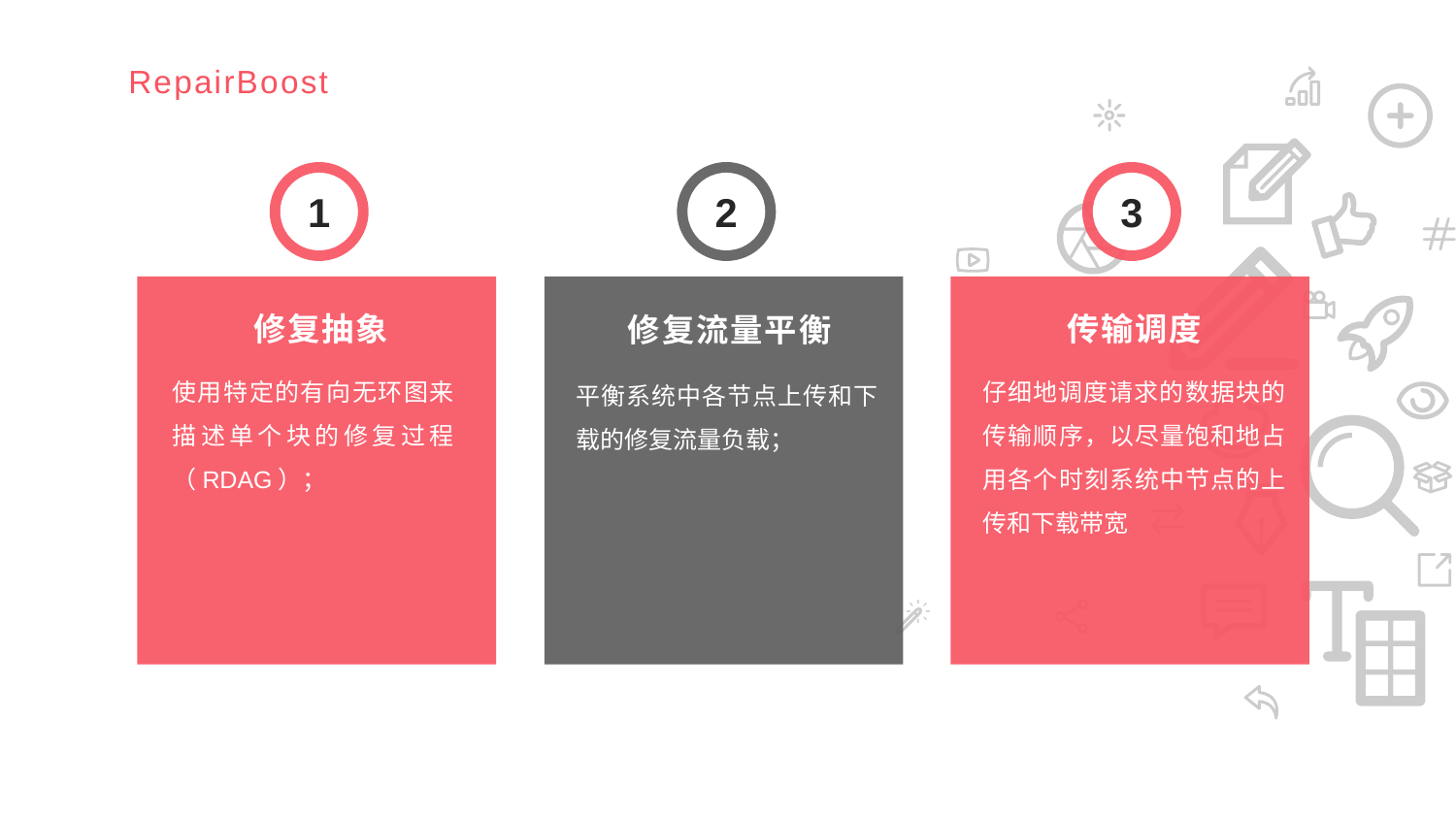

RepairBoost

1
1
1
2
1
3

修复抽象
使用特定的有向无环图来描述单个块的修复过程（RDAG）；

修复流量平衡
平衡系统中各节点上传和下载的修复流量负载；

传输调度
仔细地调度请求的数据块的传输顺序，以尽量饱和地占用各个时刻系统中节点的上传和下载带宽